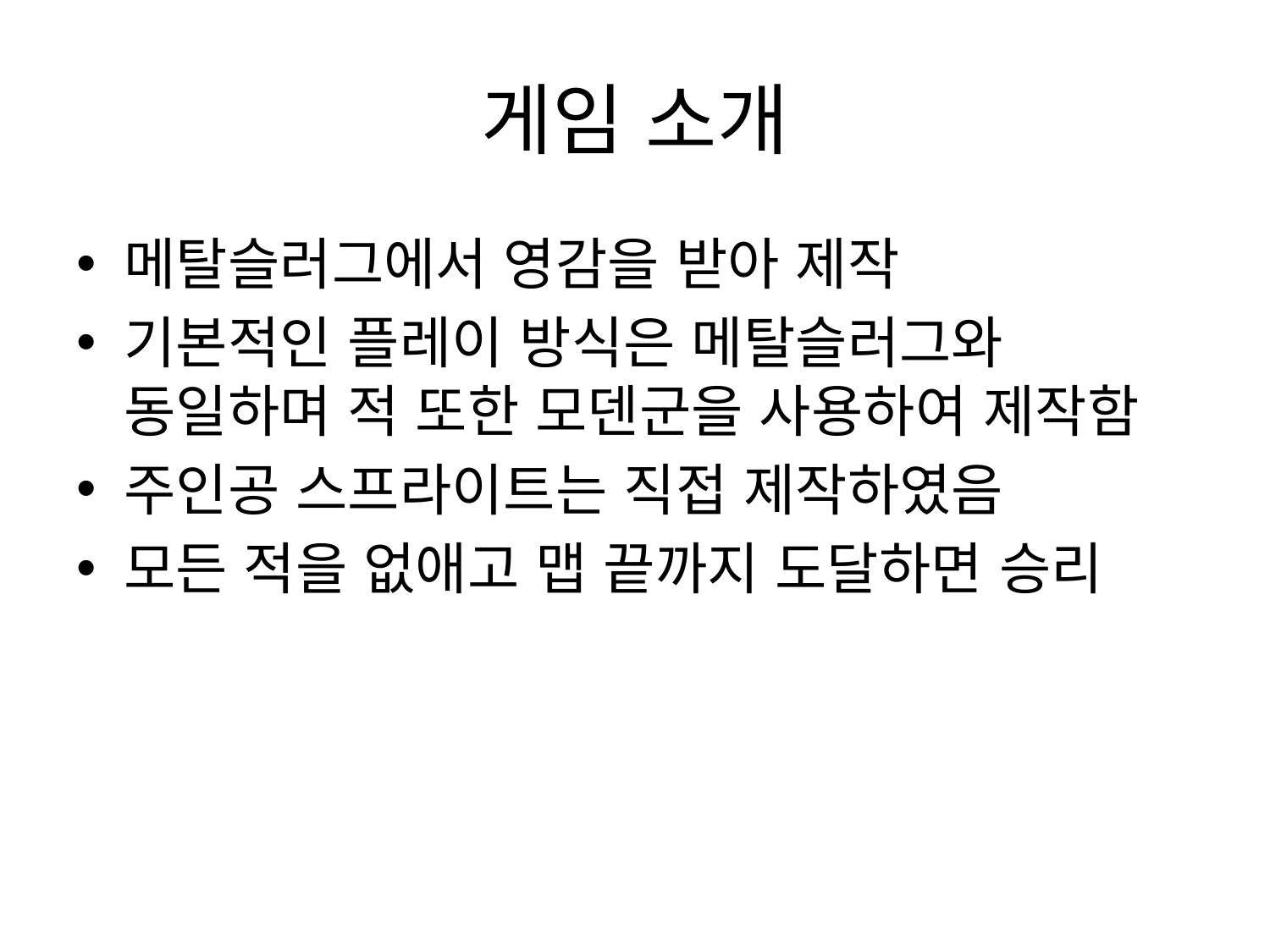

# 게임 소개
메탈슬러그에서 영감을 받아 제작
기본적인 플레이 방식은 메탈슬러그와 동일하며 적 또한 모덴군을 사용하여 제작함
주인공 스프라이트는 직접 제작하였음
모든 적을 없애고 맵 끝까지 도달하면 승리